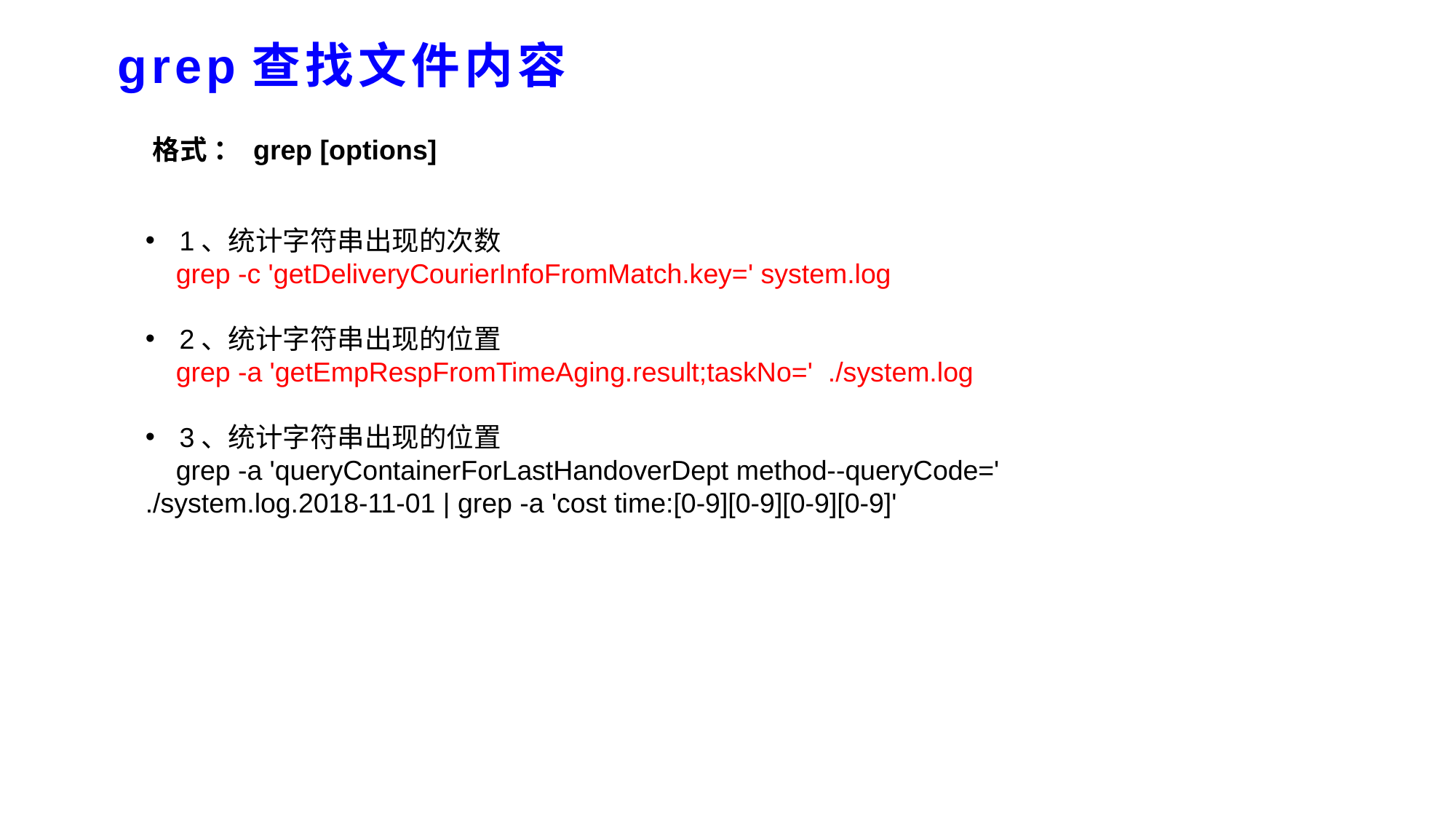

grep查找文件内容
格式 ： grep [options]
1、统计字符串出现的次数
    grep -c 'getDeliveryCourierInfoFromMatch.key=' system.log

2、统计字符串出现的位置
    grep -a 'getEmpRespFromTimeAging.result;taskNo='  ./system.log

3、统计字符串出现的位置
    grep -a 'queryContainerForLastHandoverDept method--queryCode=' ./system.log.2018-11-01 | grep -a 'cost time:[0-9][0-9][0-9][0-9]'